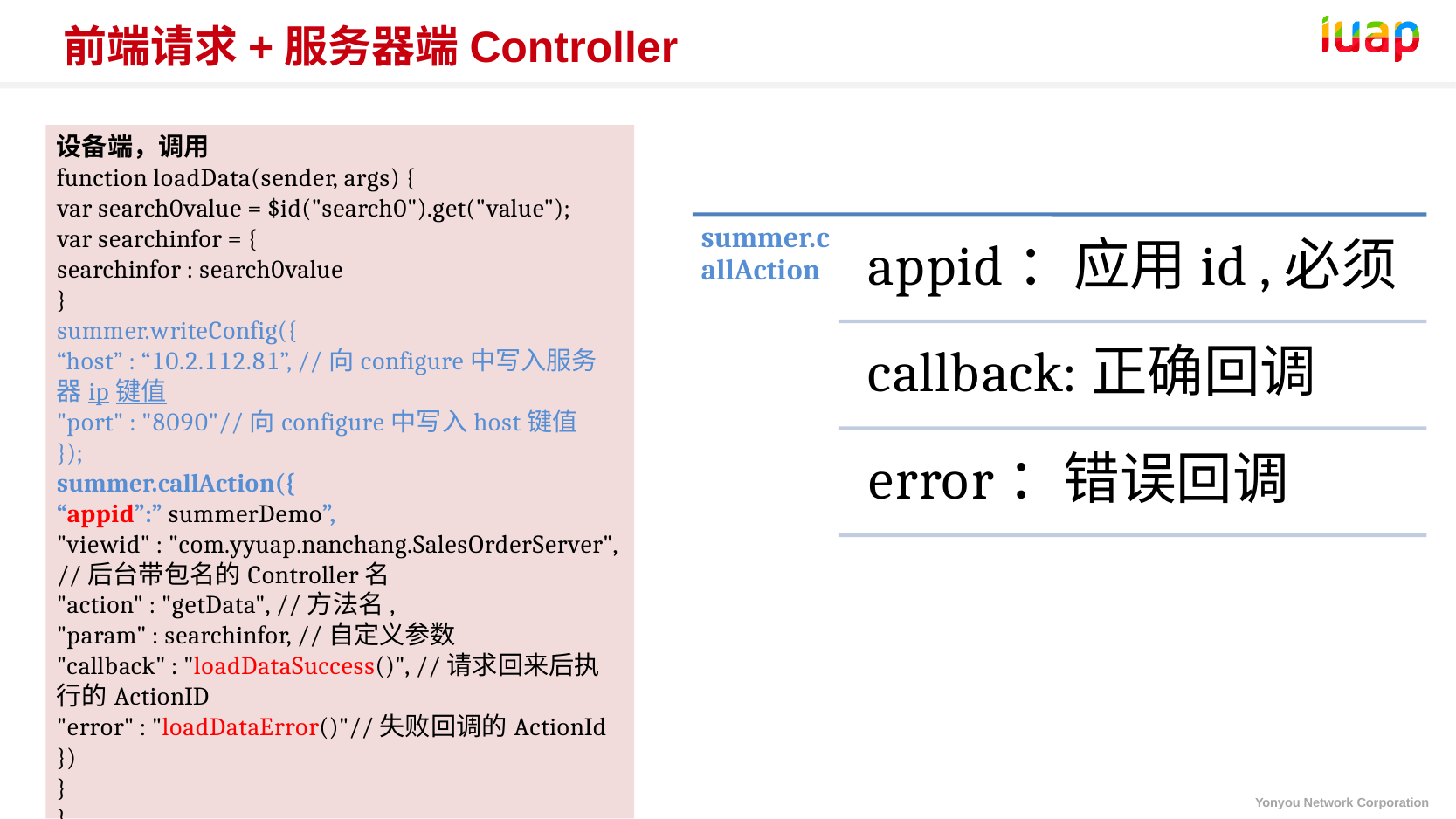

# 前端请求+服务器端Controller
设备端，调用
function loadData(sender, args) {
var search0value = $id("search0").get("value");
var searchinfor = {
searchinfor : search0value
}
summer.writeConfig({
“host” : “10.2.112.81”, //向configure中写入服务器ip键值
"port" : "8090"//向configure中写入host键值
});
summer.callAction({
“appid”:” summerDemo”,
"viewid" : "com.yyuap.nanchang.SalesOrderServer", //后台带包名的Controller名
"action" : "getData", //方法名,
"param" : searchinfor, //自定义参数
"callback" : "loadDataSuccess()", //请求回来后执行的ActionID
"error" : "loadDataError()"//失败回调的ActionId
})
}
}

summer.callAction
appid：应用id ,必须
callback:正确回调
error：错误回调